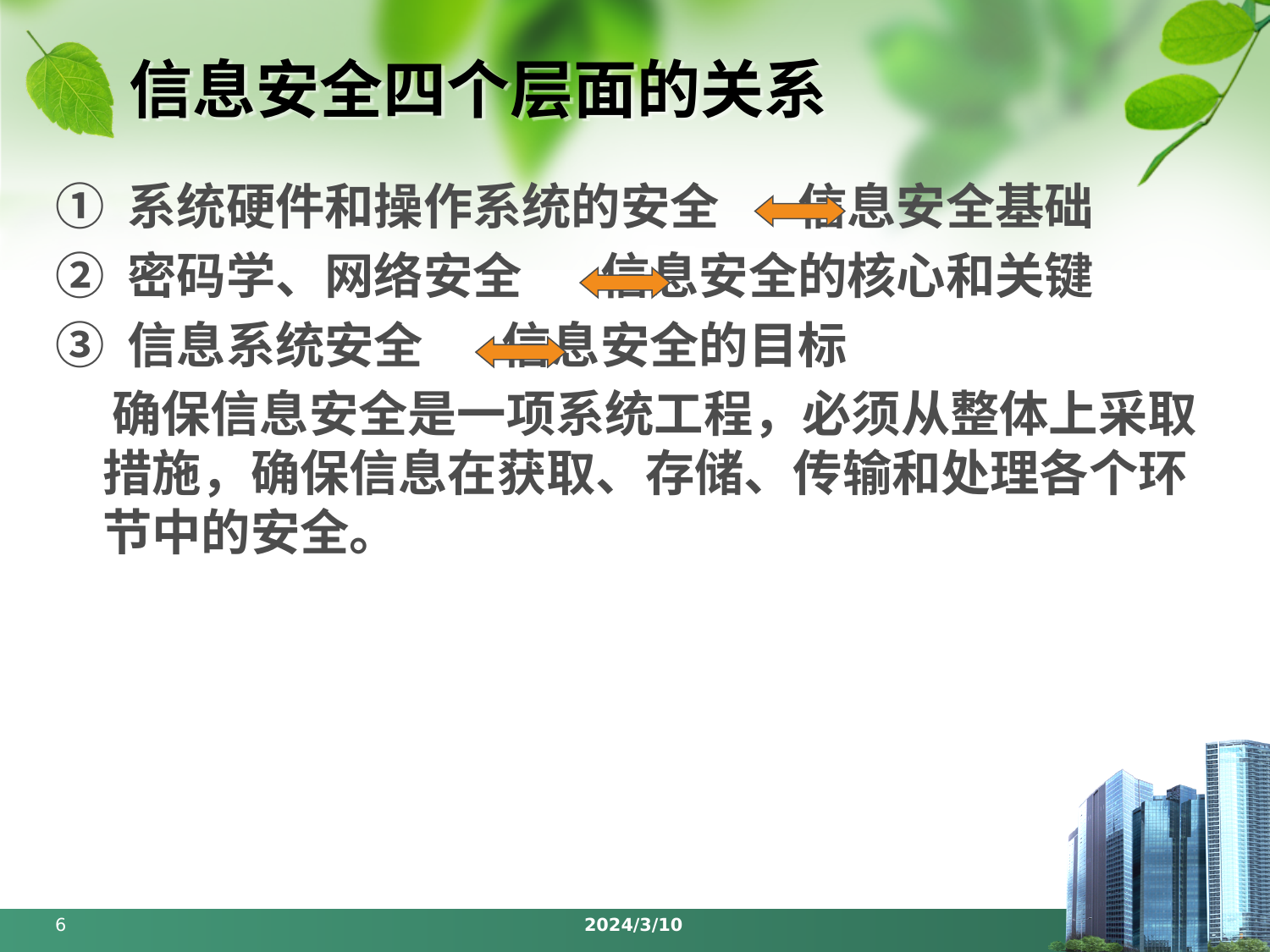

# 信息安全四个层面的关系
① 系统硬件和操作系统的安全       信息安全基础
② 密码学、网络安全       信息安全的核心和关键
③ 信息系统安全       信息安全的目标
    确保信息安全是一项系统工程，必须从整体上采取措施，确保信息在获取、存储、传输和处理各个环节中的安全。

6
2024/3/10